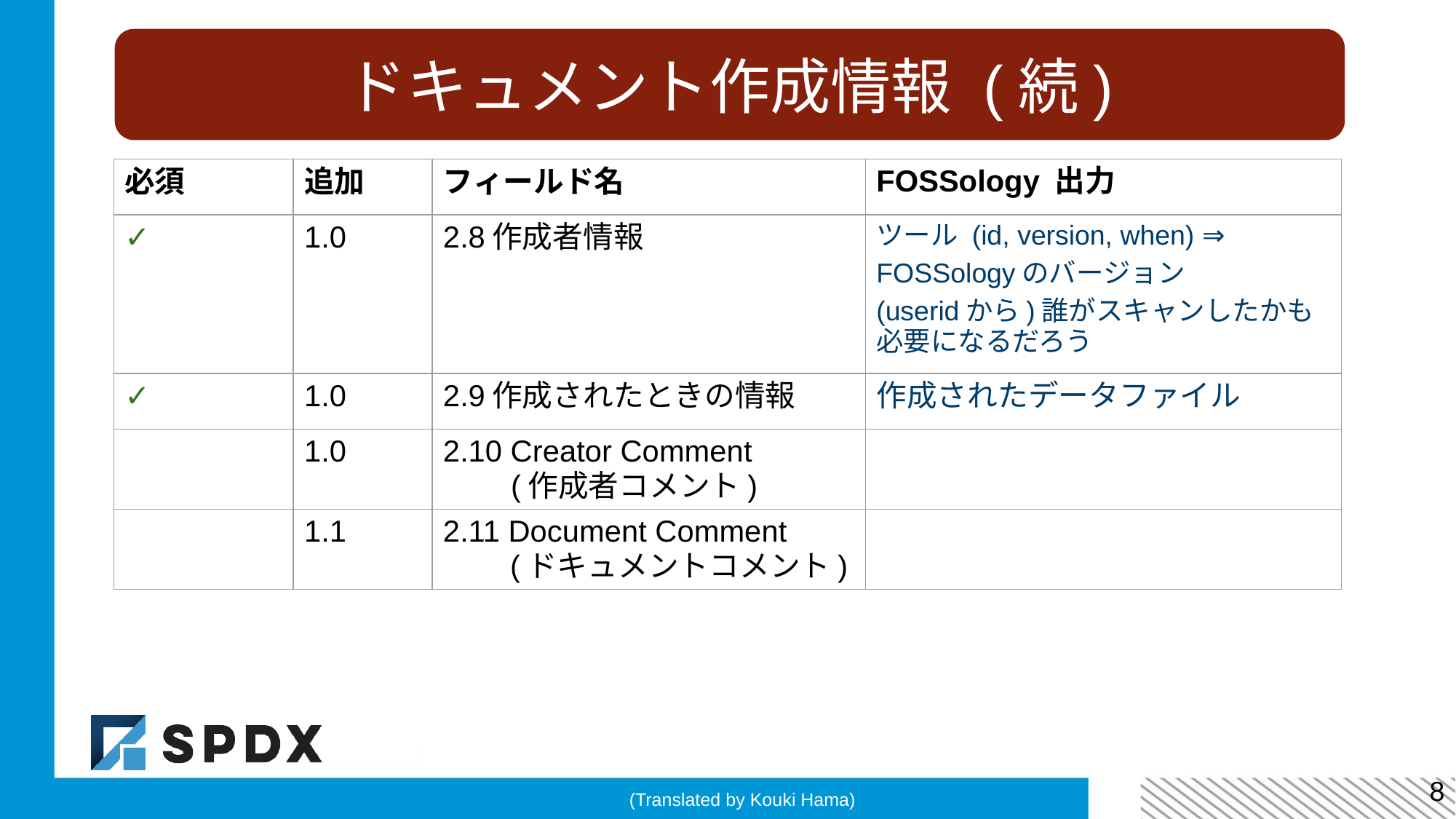

ドキュメント作成情報 (続)
| 必須 | 追加 | フィールド名 | FOSSology 出力 |
| --- | --- | --- | --- |
| ✓ | 1.0 | 2.8作成者情報 | ツール (id, version, when) ⇒ FOSSologyのバージョン (useridから)誰がスキャンしたかも 必要になるだろう |
| ✓ | 1.0 | 2.9作成されたときの情報 | 作成されたデータファイル |
|  | 1.0 | 2.10 Creator Comment 　　(作成者コメント) |  |
|  | 1.1 | 2.11 Document Comment (ドキュメントコメント) |  |

(Translated by Kouki Hama)